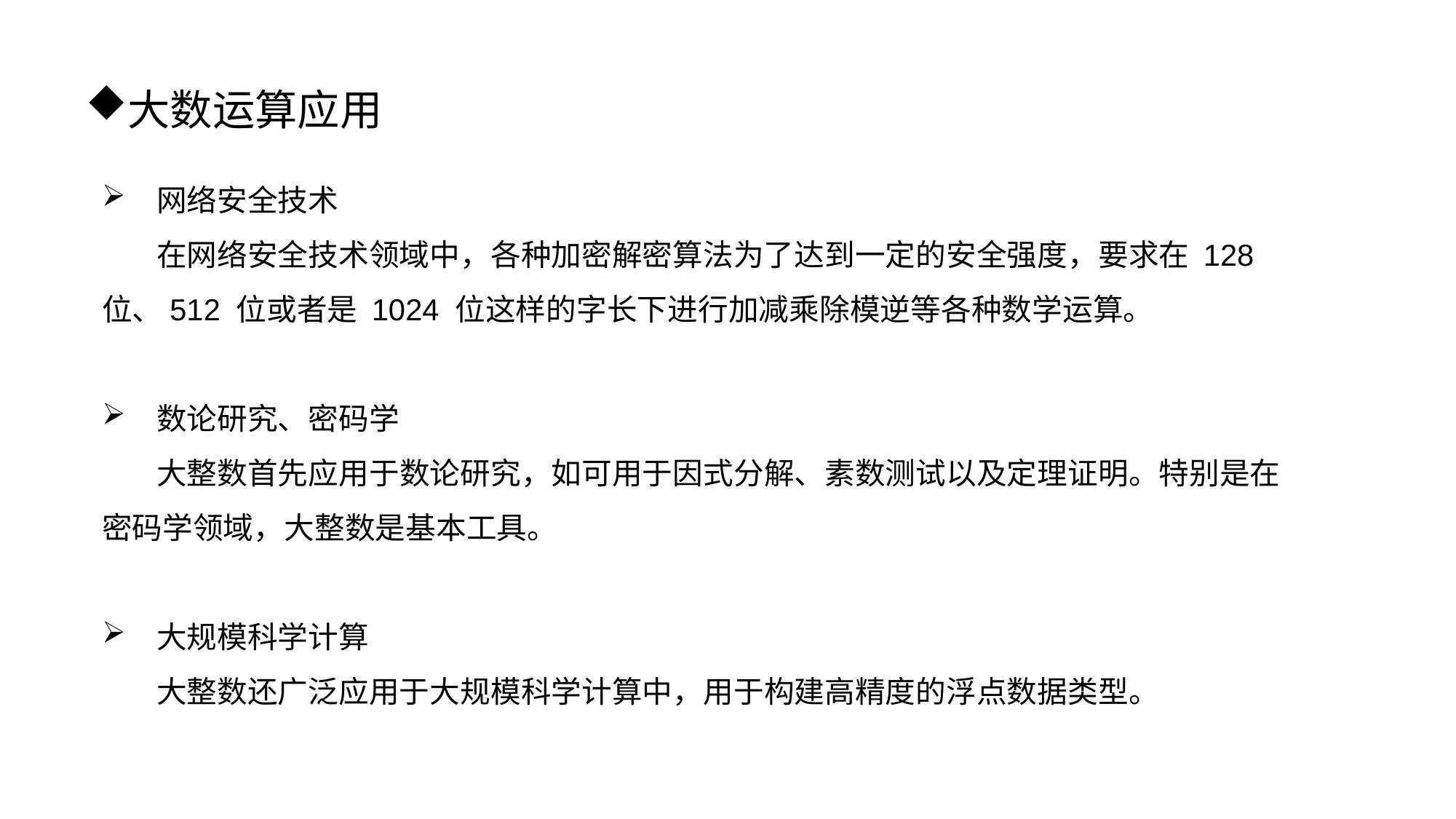

大数运算应用
网络安全技术
在网络安全技术领域中，各种加密解密算法为了达到一定的安全强度，要求在 128 位、512 位或者是 1024 位这样的字长下进行加减乘除模逆等各种数学运算。

数论研究、密码学
大整数首先应用于数论研究，如可用于因式分解、素数测试以及定理证明。特别是在密码学领域，大整数是基本工具。

大规模科学计算
大整数还广泛应用于大规模科学计算中，用于构建高精度的浮点数据类型。